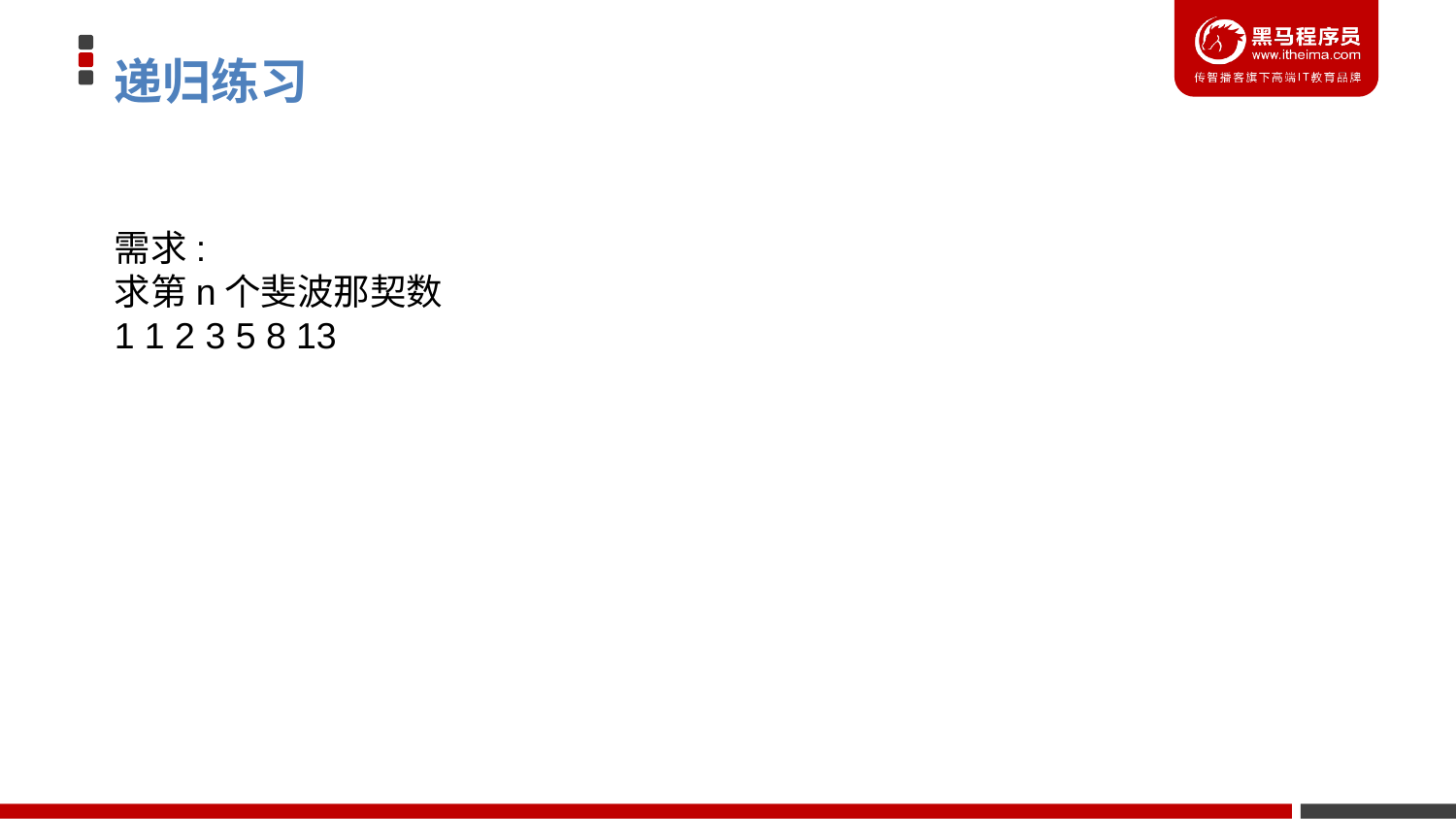

# 递归练习
需求:
求第n个斐波那契数
1 1 2 3 5 8 13